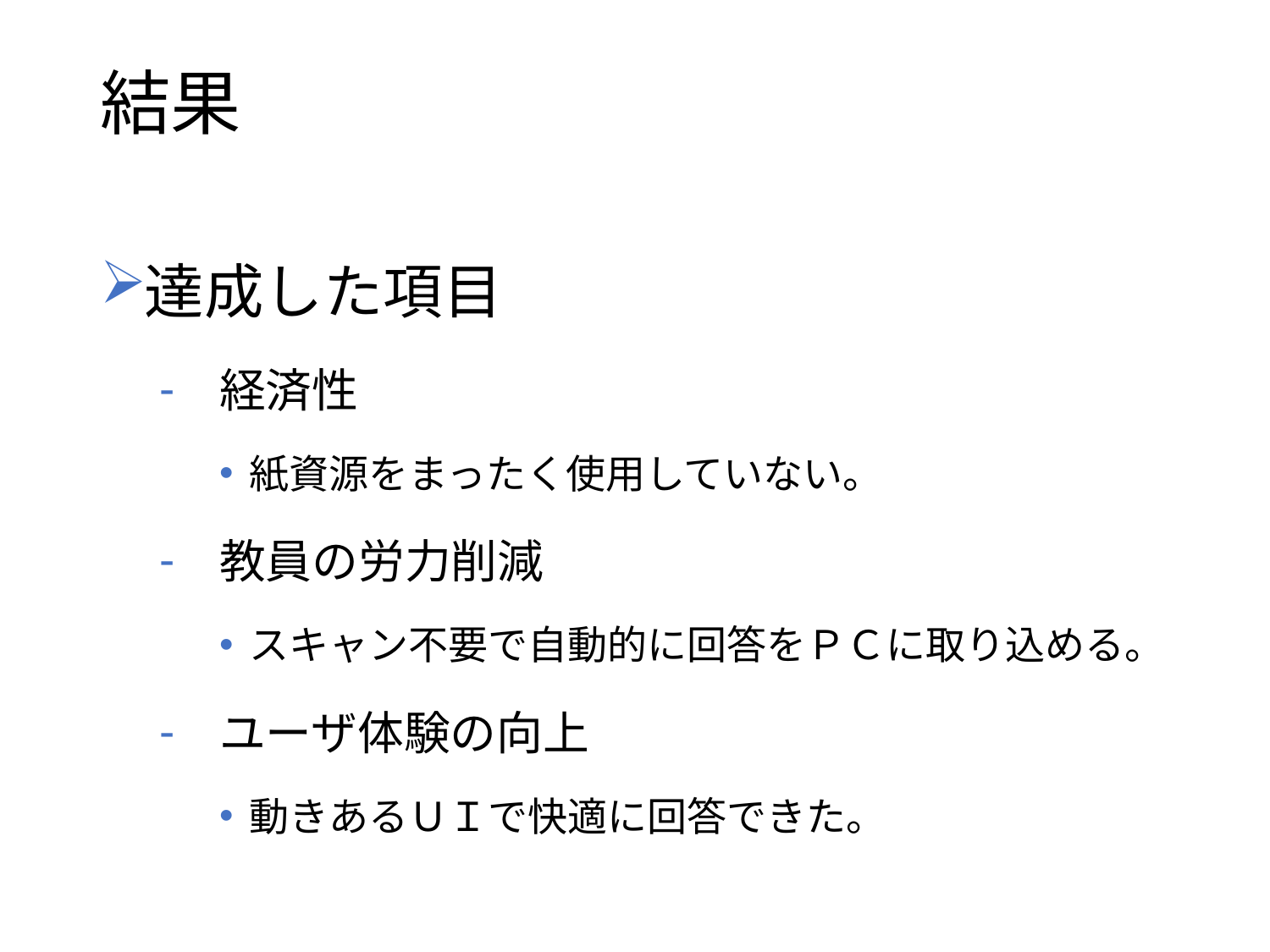

# 結果
達成した項目
経済性
紙資源をまったく使用していない。
教員の労力削減
スキャン不要で自動的に回答をＰＣに取り込める。
ユーザ体験の向上
動きあるＵＩで快適に回答できた。